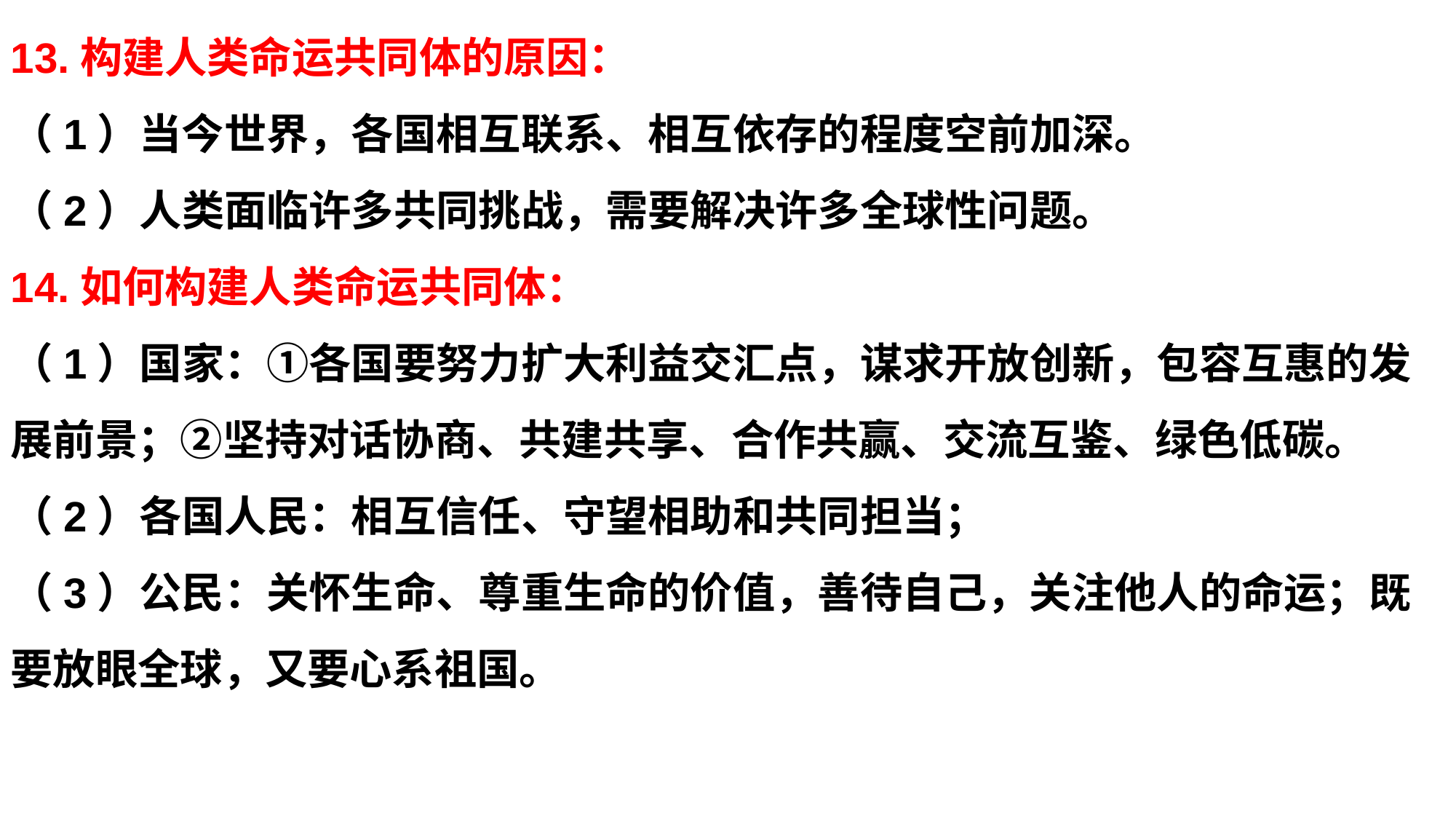

13.构建人类命运共同体的原因：
（1）当今世界，各国相互联系、相互依存的程度空前加深。
（2）人类面临许多共同挑战，需要解决许多全球性问题。
14.如何构建人类命运共同体：
（1）国家：①各国要努力扩大利益交汇点，谋求开放创新，包容互惠的发展前景；②坚持对话协商、共建共享、合作共赢、交流互鉴、绿色低碳。
（2）各国人民：相互信任、守望相助和共同担当；
（3）公民：关怀生命、尊重生命的价值，善待自己，关注他人的命运；既要放眼全球，又要心系祖国。